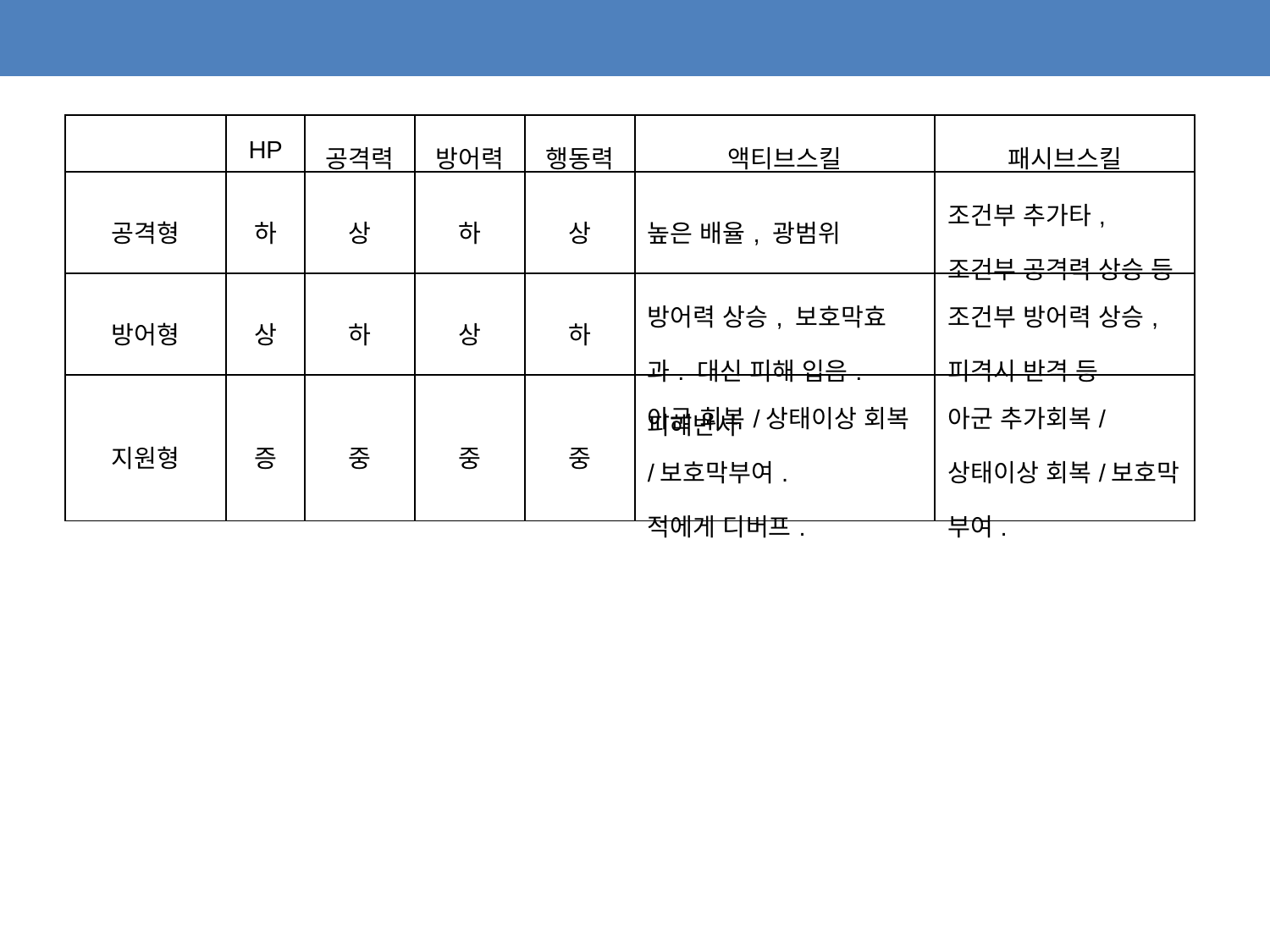

|  | HP | 공격력 | 방어력 | 행동력 | 액티브스킬 | 패시브스킬 |
| --- | --- | --- | --- | --- | --- | --- |
| 공격형 | 하 | 상 | 하 | 상 | 높은 배율, 광범위 | 조건부 추가타, 조건부 공격력 상승 등 |
| 방어형 | 상 | 하 | 상 | 하 | 방어력 상승, 보호막효과. 대신 피해 입음. 피해반사 | 조건부 방어력 상승, 피격시 반격 등 |
| 지원형 | 증 | 중 | 중 | 중 | 아군 회복/상태이상 회복/보호막부여. 적에게 디버프. | 아군 추가회복/상태이상 회복/보호막 부여. |
유저의 설정 공백 여부.(특정 인물을 할 것인가) 특정 인물 X → 유저의 페르소나격 캐릭터로 존재.
캐릭터는 그냥 캐릭터(카드X)
남녀노소 즐기는 스포츠 설정.
있는 것에서 줄여나가기.
지원형과 방어형을 나누는 기준.
수집할 이유.(쿠키런 참고.) 옵션, 외형, 조합(쿠키와 펫, 보물), 컨텐츠
각각의 컨텐츠를 어떻게 적용할 것인지.

흡혈, 회복이 방어형, 공격형에 있으면 굳이 지원형이 있을 필요가 없다.
지원형의 확실한 효과.(지원형의 스킬이 확실한 메리트를 가질 필요가 있음.)pvp스텟은 따로 존재.

보상조건으로 캐릭터 유형조건 추가 가능.